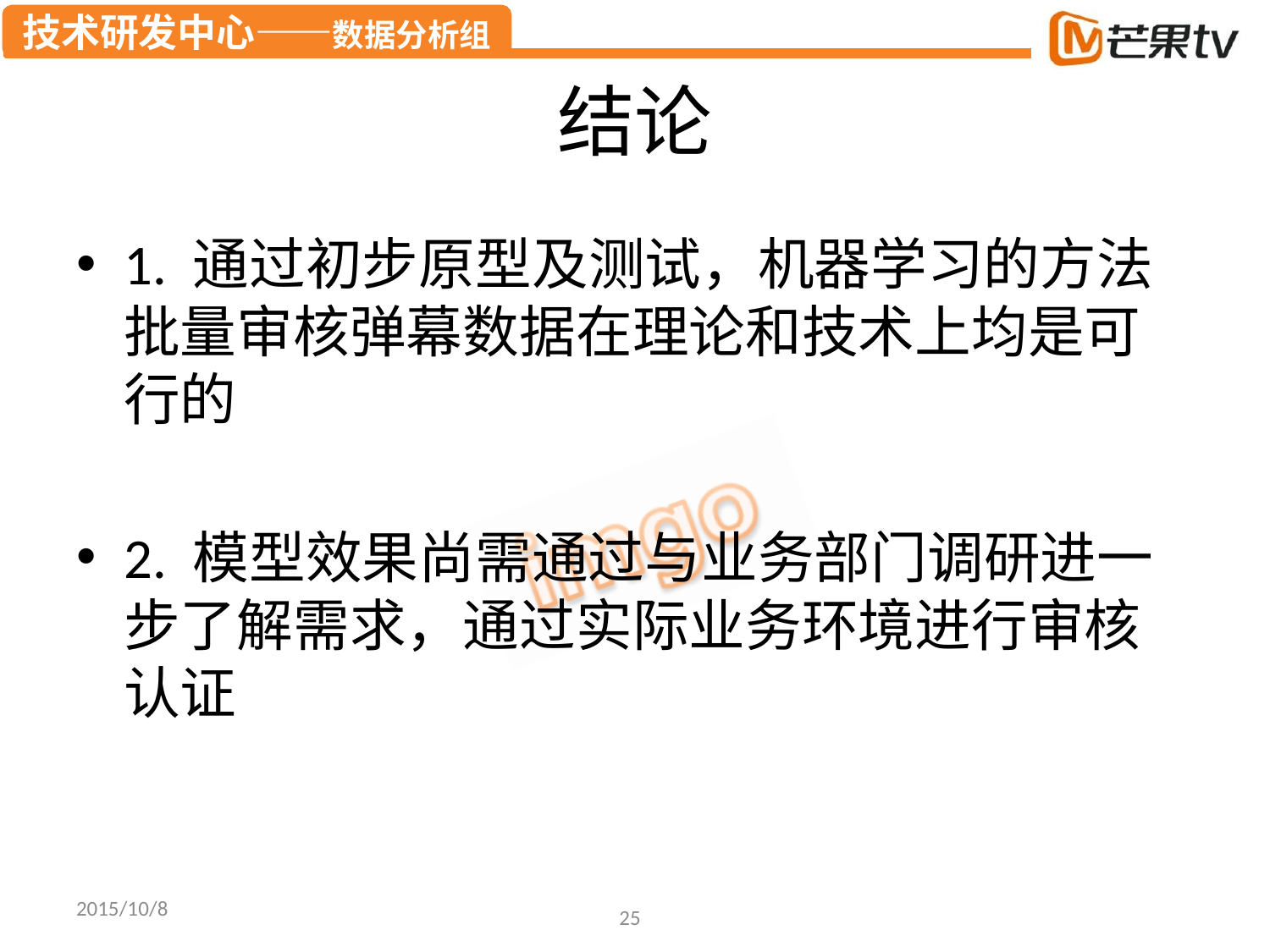

# 结论
1. 通过初步原型及测试，机器学习的方法批量审核弹幕数据在理论和技术上均是可行的

2. 模型效果尚需通过与业务部门调研进一步了解需求，通过实际业务环境进行审核认证
2015/10/8
25